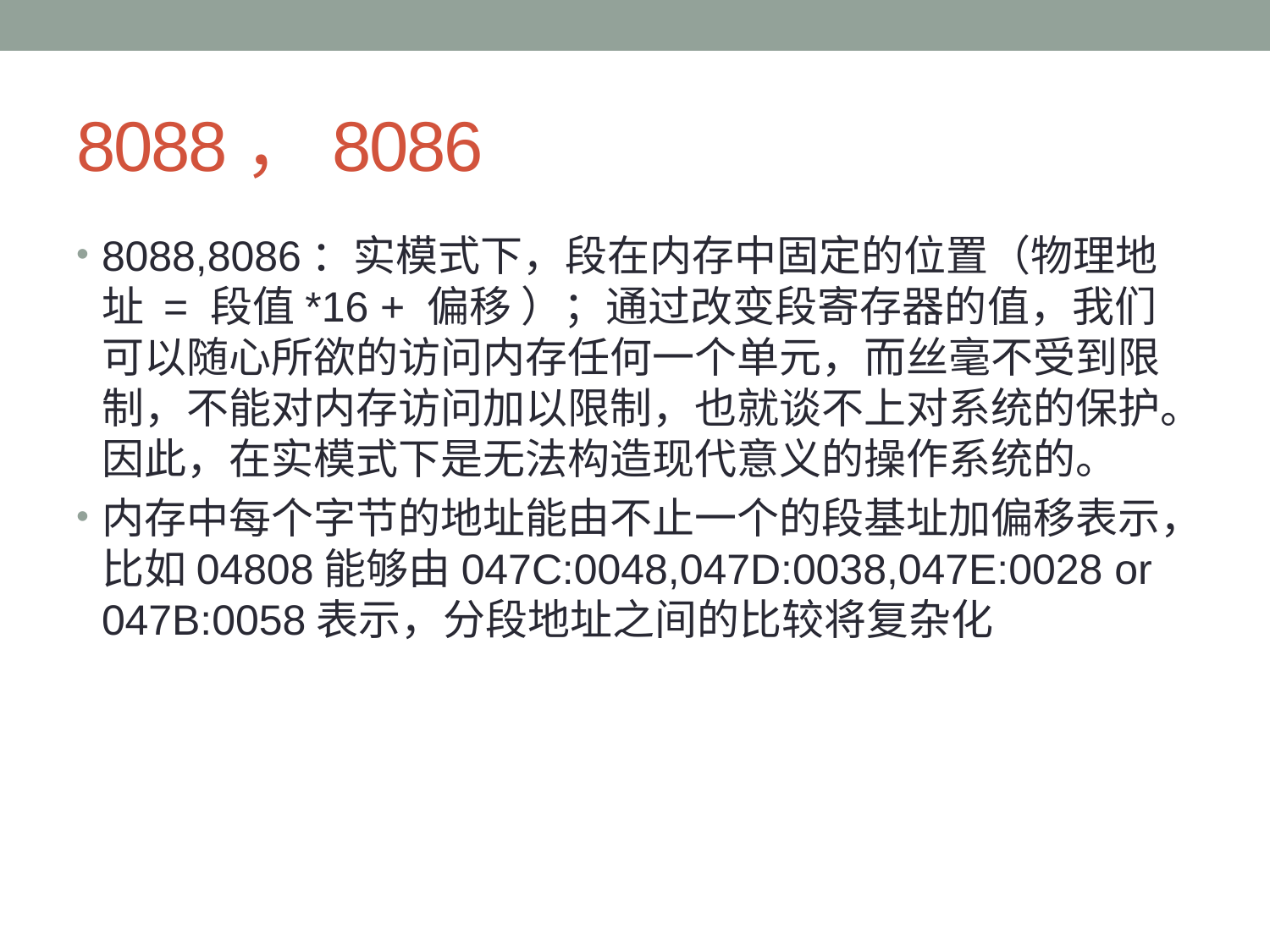

# 8088，8086
8088,8086：实模式下，段在内存中固定的位置（物理地址 = 段值*16 + 偏移 ）；通过改变段寄存器的值，我们可以随心所欲的访问内存任何一个单元，而丝毫不受到限制，不能对内存访问加以限制，也就谈不上对系统的保护。因此，在实模式下是无法构造现代意义的操作系统的。
内存中每个字节的地址能由不止一个的段基址加偏移表示，比如04808能够由047C:0048,047D:0038,047E:0028 or 047B:0058表示，分段地址之间的比较将复杂化